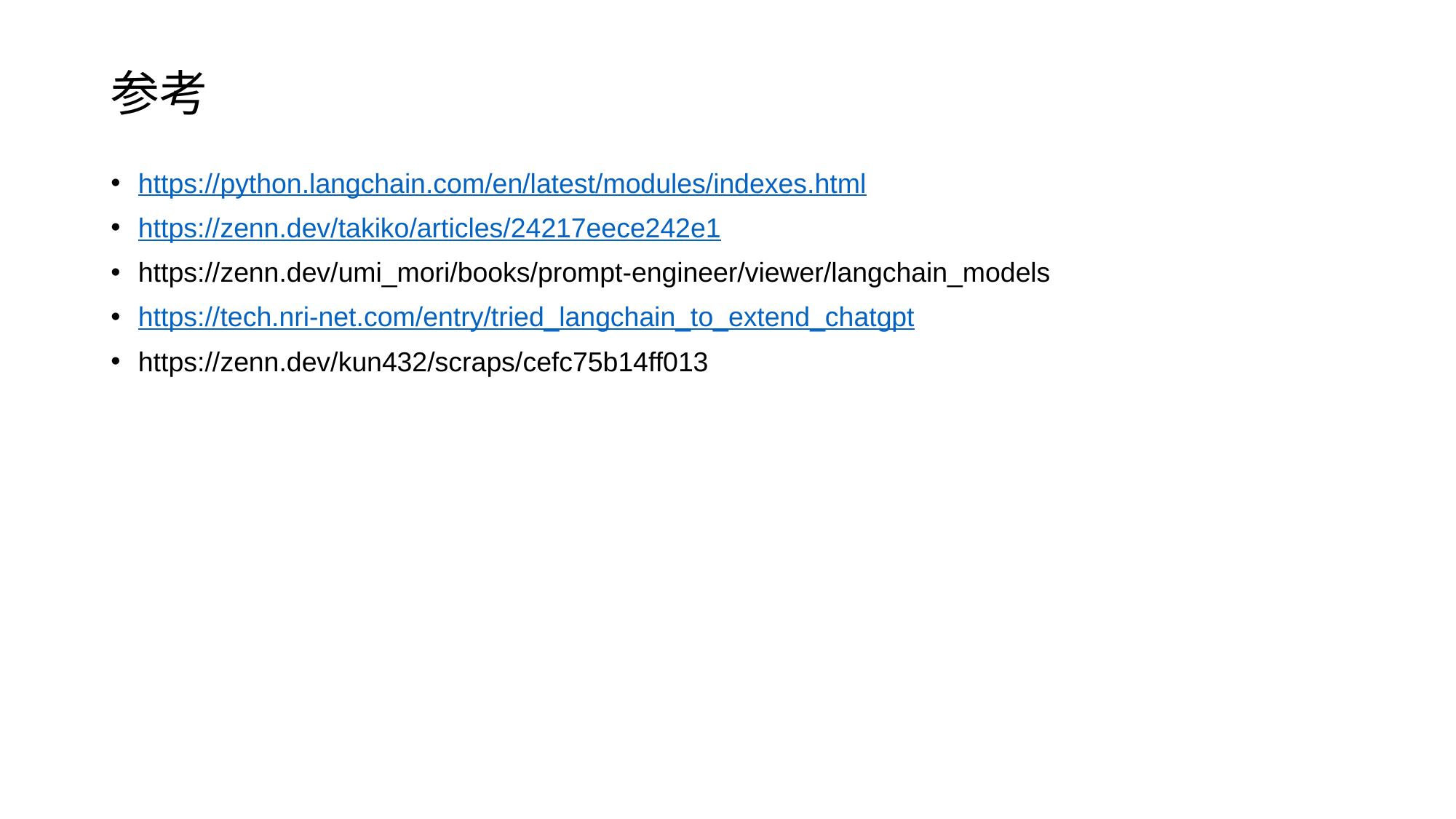

# 参考
https://python.langchain.com/en/latest/modules/indexes.html
https://zenn.dev/takiko/articles/24217eece242e1
https://zenn.dev/umi_mori/books/prompt-engineer/viewer/langchain_models
https://tech.nri-net.com/entry/tried_langchain_to_extend_chatgpt
https://zenn.dev/kun432/scraps/cefc75b14ff013